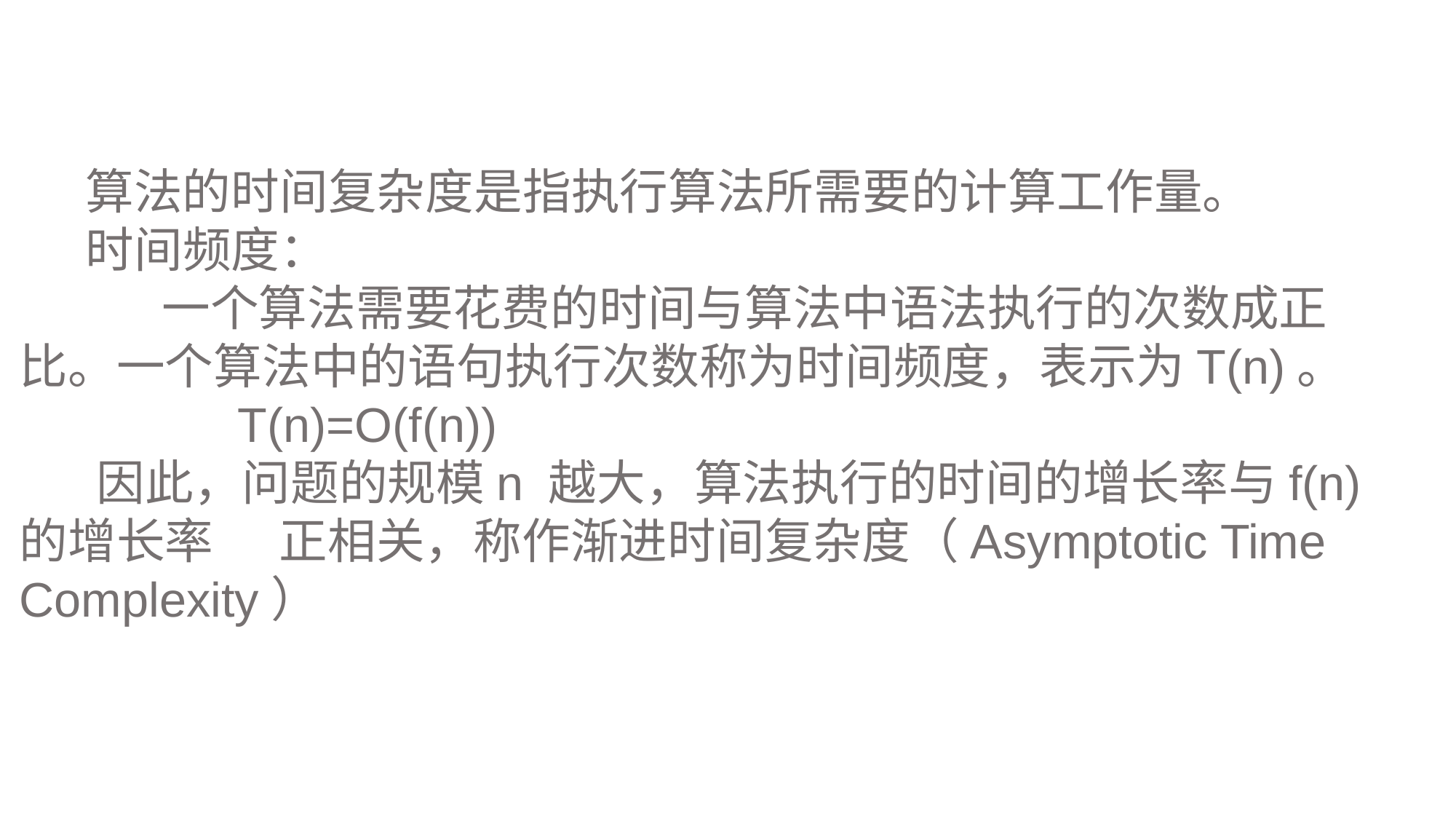

算法的时间复杂度是指执行算法所需要的计算工作量。
     时间频度：
            一个算法需要花费的时间与算法中语法执行的次数成正    比。一个算法中的语句执行次数称为时间频度，表示为T(n)。
		T(n)=Ο(f(n))
      因此，问题的规模n 越大，算法执行的时间的增长率与f(n) 的增长率      正相关，称作渐进时间复杂度（Asymptotic Time Complexity）